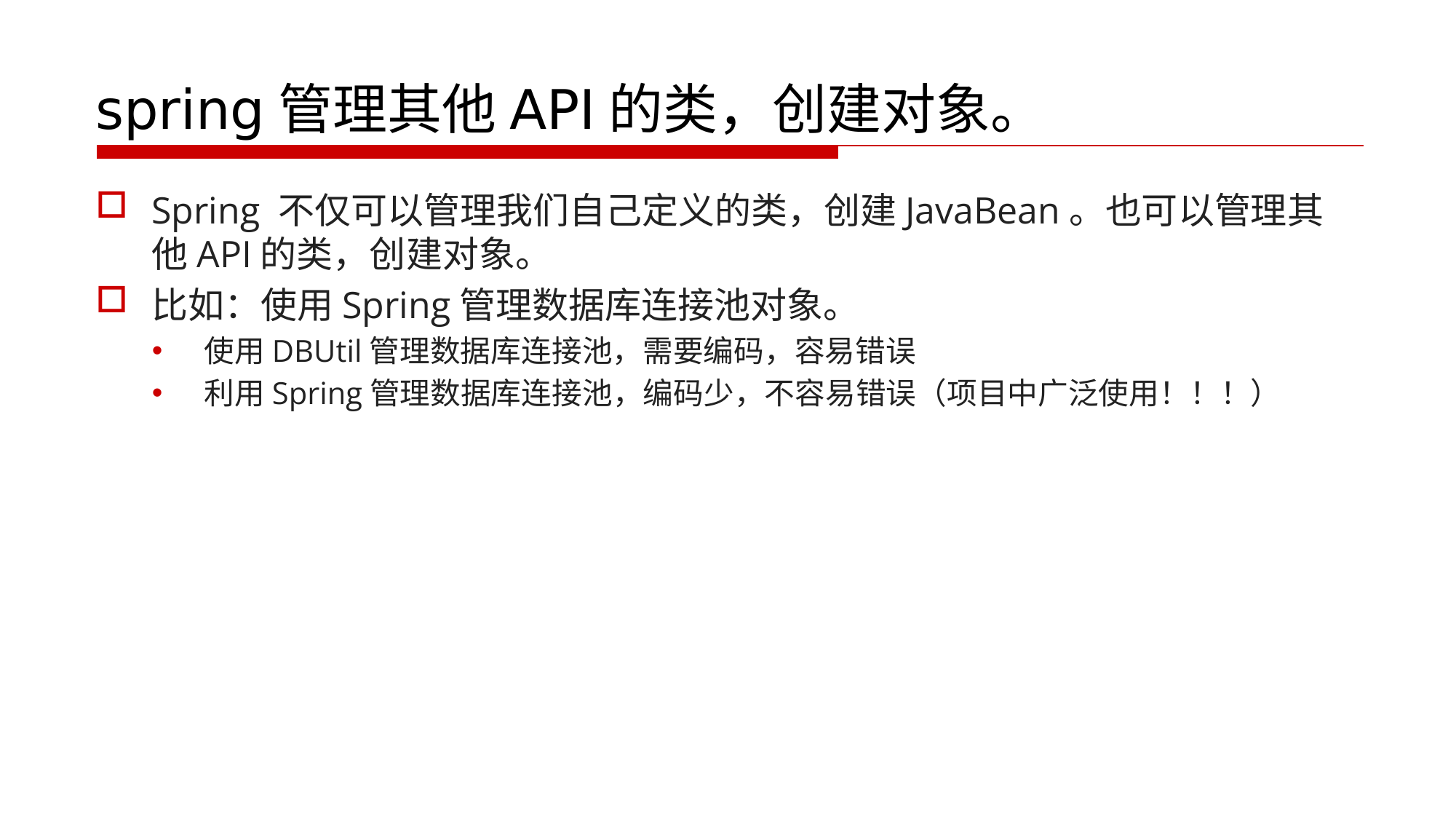

# spring管理其他API的类，创建对象。
Spring 不仅可以管理我们自己定义的类，创建JavaBean。也可以管理其他API的类，创建对象。
比如：使用Spring管理数据库连接池对象。
使用DBUtil管理数据库连接池，需要编码，容易错误
利用Spring管理数据库连接池，编码少，不容易错误（项目中广泛使用！！！）